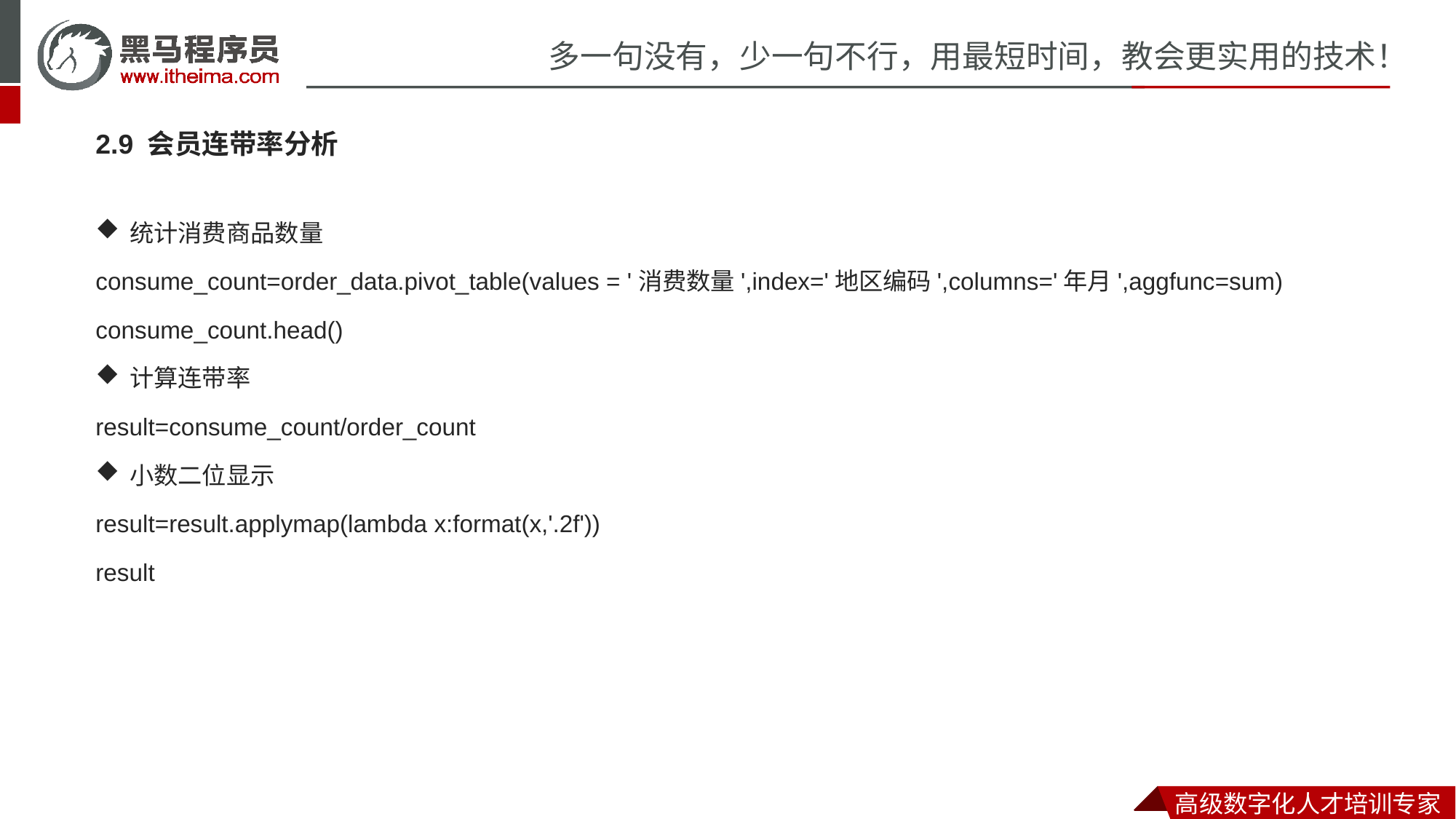

2.9 会员连带率分析
统计消费商品数量
consume_count=order_data.pivot_table(values = '消费数量',index='地区编码',columns='年月',aggfunc=sum)
consume_count.head()
计算连带率
result=consume_count/order_count
小数二位显示
result=result.applymap(lambda x:format(x,'.2f'))
result